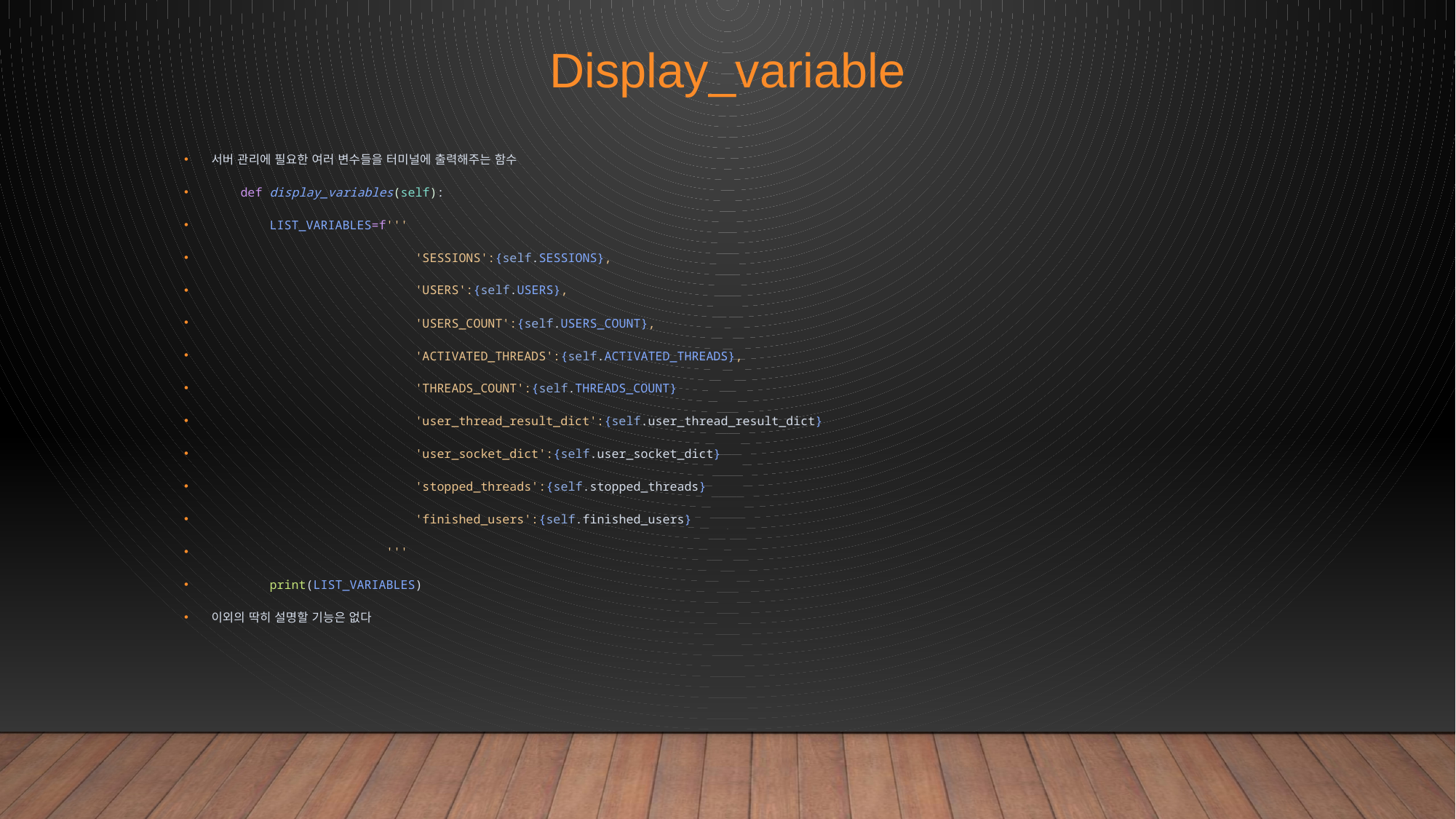

# Display_variable
서버 관리에 필요한 여러 변수들을 터미널에 출력해주는 함수
    def display_variables(self):
        LIST_VARIABLES=f'''
                            'SESSIONS':{self.SESSIONS},
                            'USERS':{self.USERS},
                            'USERS_COUNT':{self.USERS_COUNT},
                            'ACTIVATED_THREADS':{self.ACTIVATED_THREADS},
                            'THREADS_COUNT':{self.THREADS_COUNT}
                            'user_thread_result_dict':{self.user_thread_result_dict}
                            'user_socket_dict':{self.user_socket_dict}
                            'stopped_threads':{self.stopped_threads}
                            'finished_users':{self.finished_users}
                        '''
        print(LIST_VARIABLES)
이외의 딱히 설명할 기능은 없다